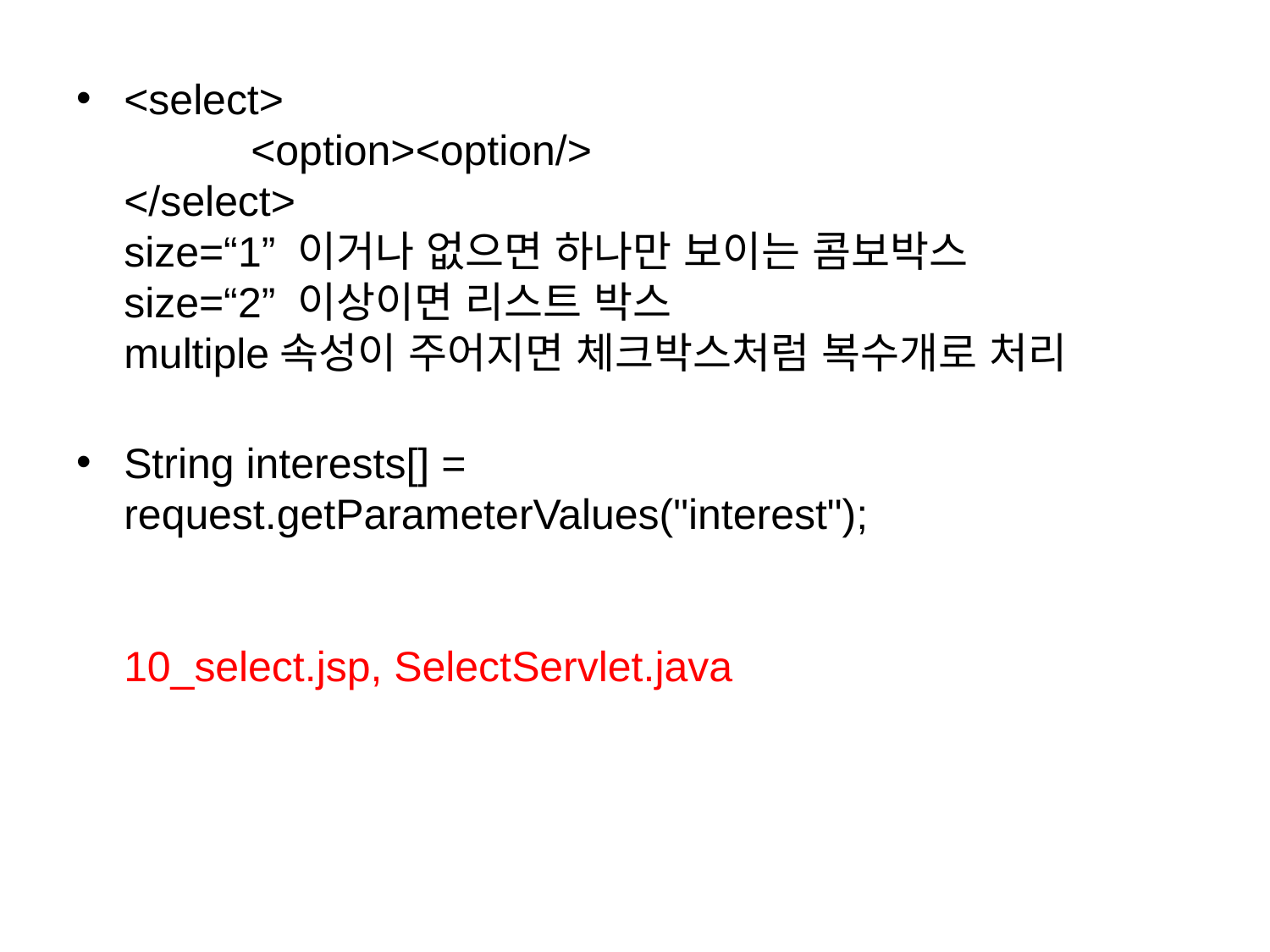

<select>
	<option><option/>
</select>
size=“1” 이거나 없으면 하나만 보이는 콤보박스
size=“2” 이상이면 리스트 박스
multiple속성이 주어지면 체크박스처럼 복수개로 처리
String interests[] = request.getParameterValues("interest");
10_select.jsp, SelectServlet.java